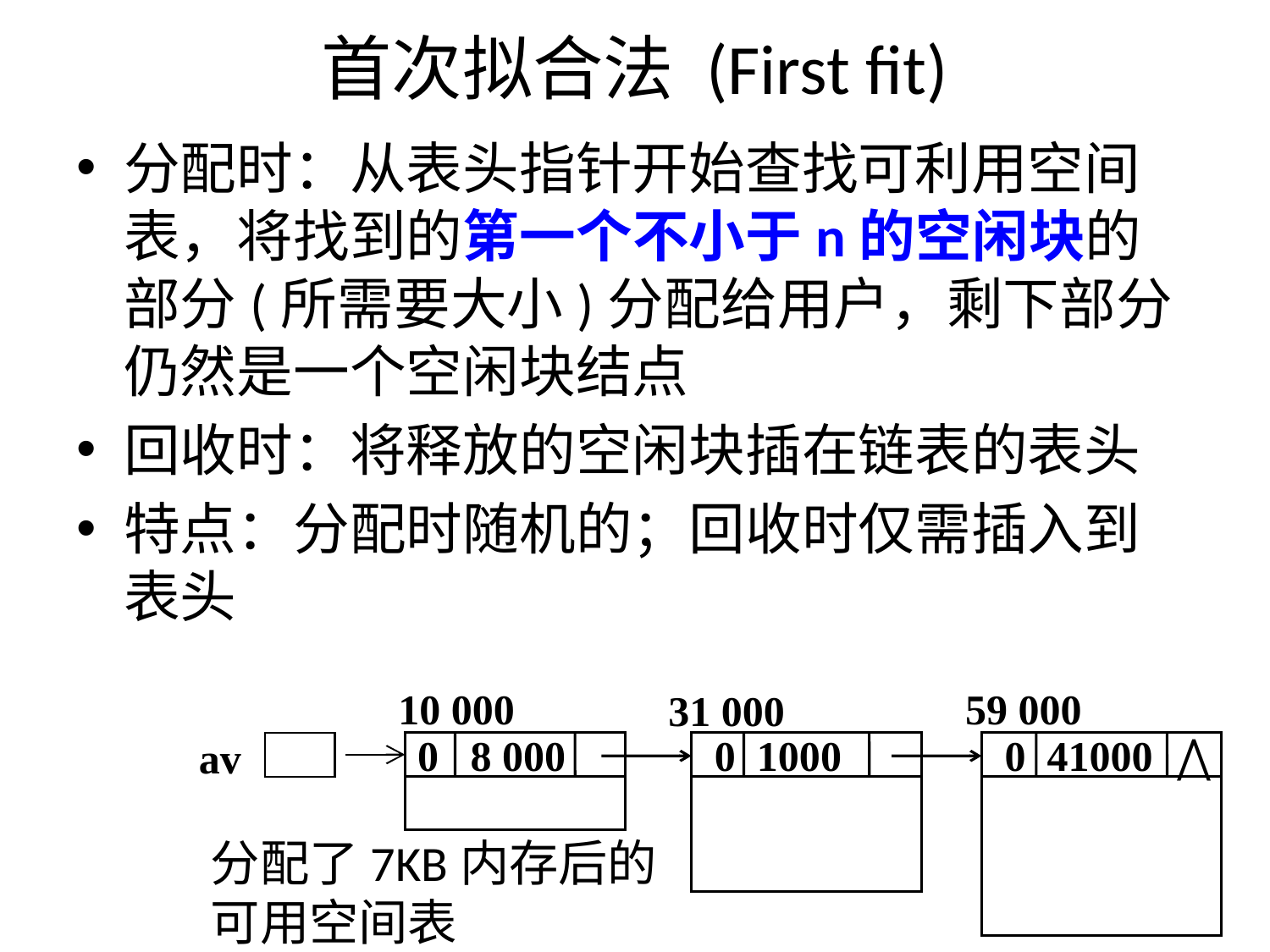

# 首次拟合法 (First fit)
分配时：从表头指针开始查找可利用空间表，将找到的第一个不小于n的空闲块的部分(所需要大小)分配给用户，剩下部分仍然是一个空闲块结点
回收时：将释放的空闲块插在链表的表头
特点：分配时随机的；回收时仅需插入到表头
10 000
59 000
31 000
0   8 000

 0  1000

 0  41000  ⋀

av

分配了7KB内存后的可用空间表